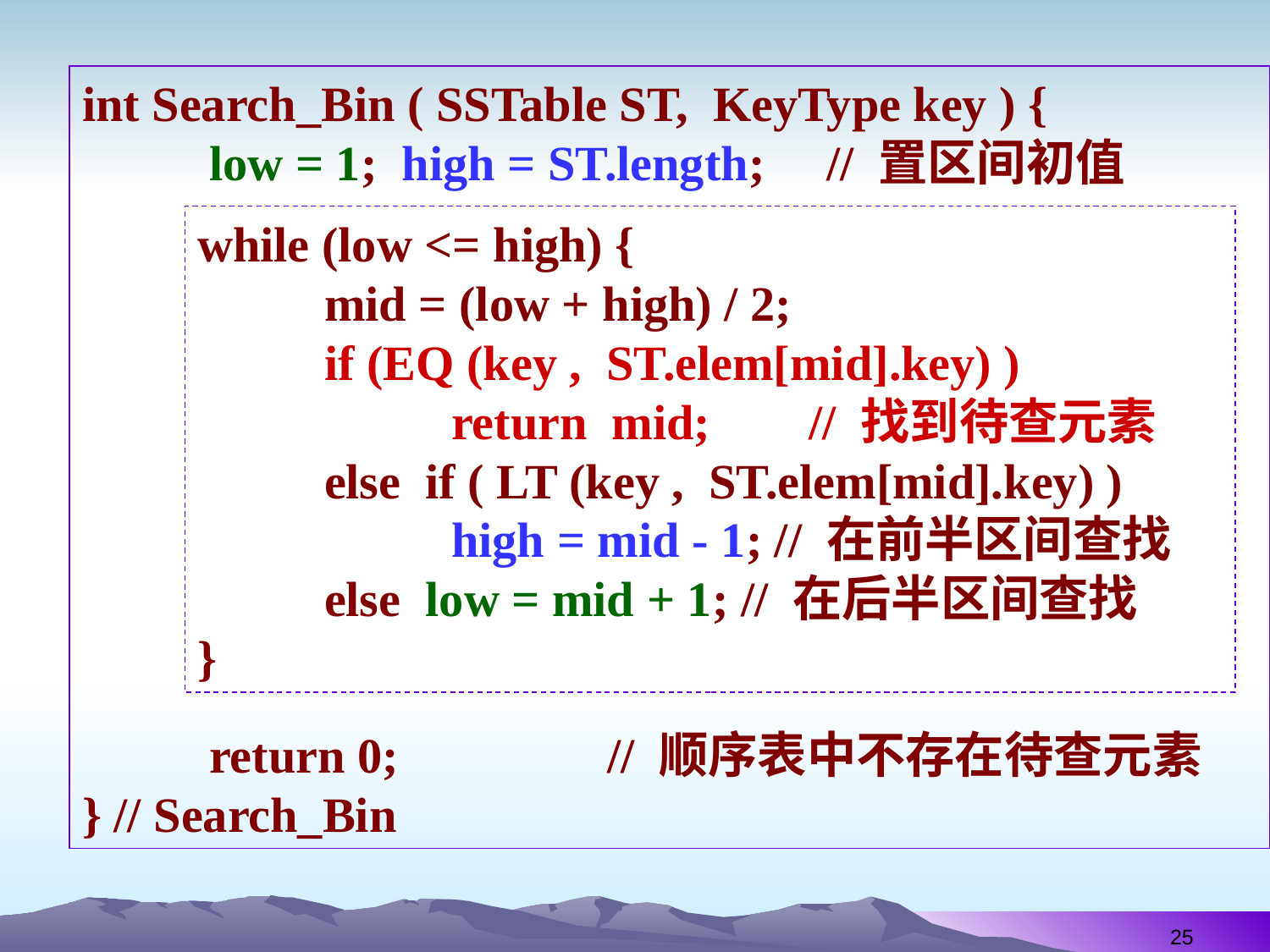

int Search_Bin ( SSTable ST,  KeyType key ) {
	low = 1;  high = ST.length;     // 置区间初值

	return 0;                 // 顺序表中不存在待查元素
} // Search_Bin
while (low <= high) {
	mid = (low + high) / 2;
	if (EQ (key ,  ST.elem[mid].key) )
		return  mid;        // 找到待查元素
	else  if ( LT (key ,  ST.elem[mid].key) )
		high = mid - 1; // 在前半区间查找
	else  low = mid + 1; // 在后半区间查找
}
25